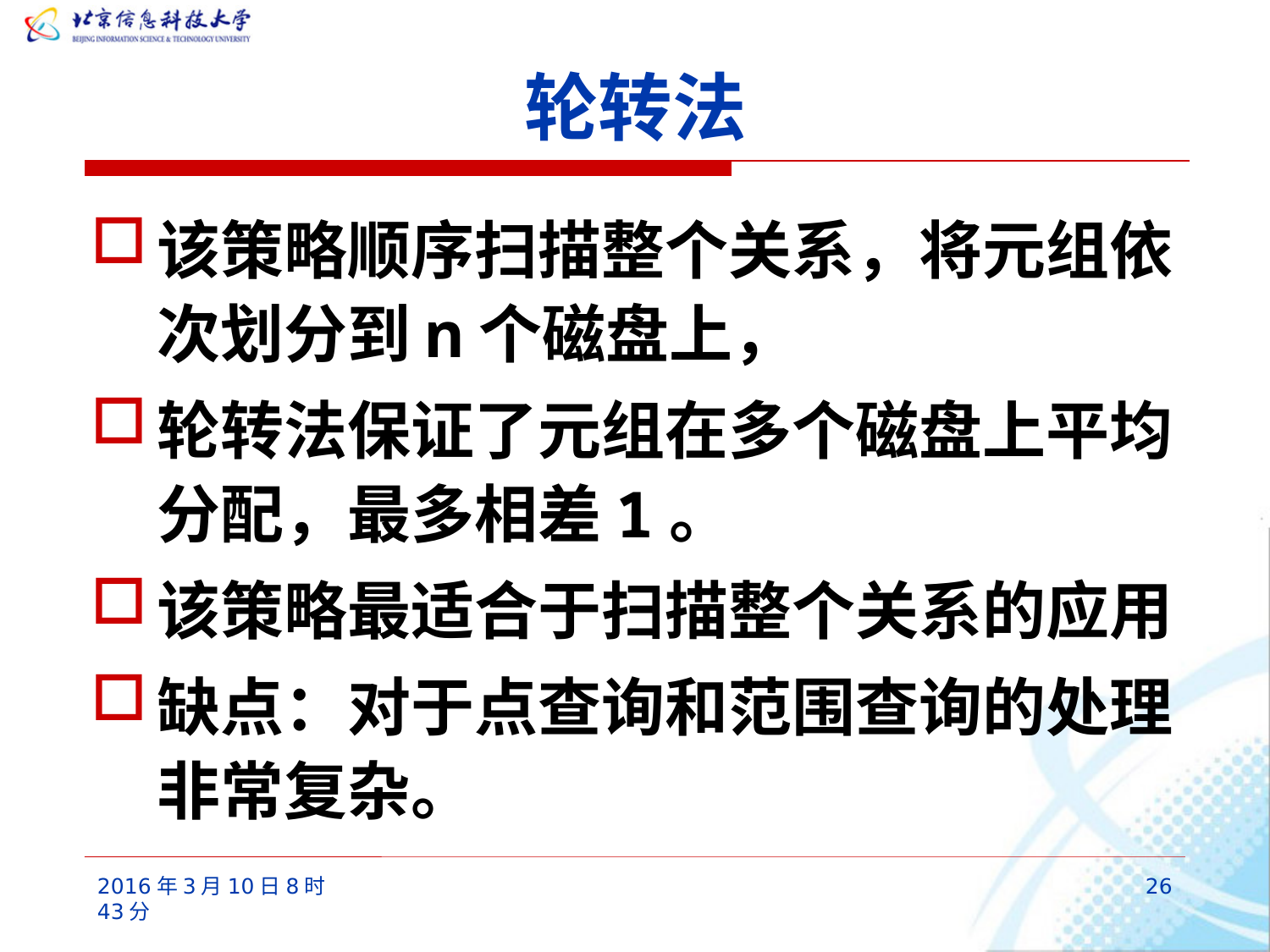

# 轮转法
该策略顺序扫描整个关系，将元组依次划分到n个磁盘上，
轮转法保证了元组在多个磁盘上平均分配，最多相差1。
该策略最适合于扫描整个关系的应用
缺点：对于点查询和范围查询的处理非常复杂。
2016年3月10日8时43分
26